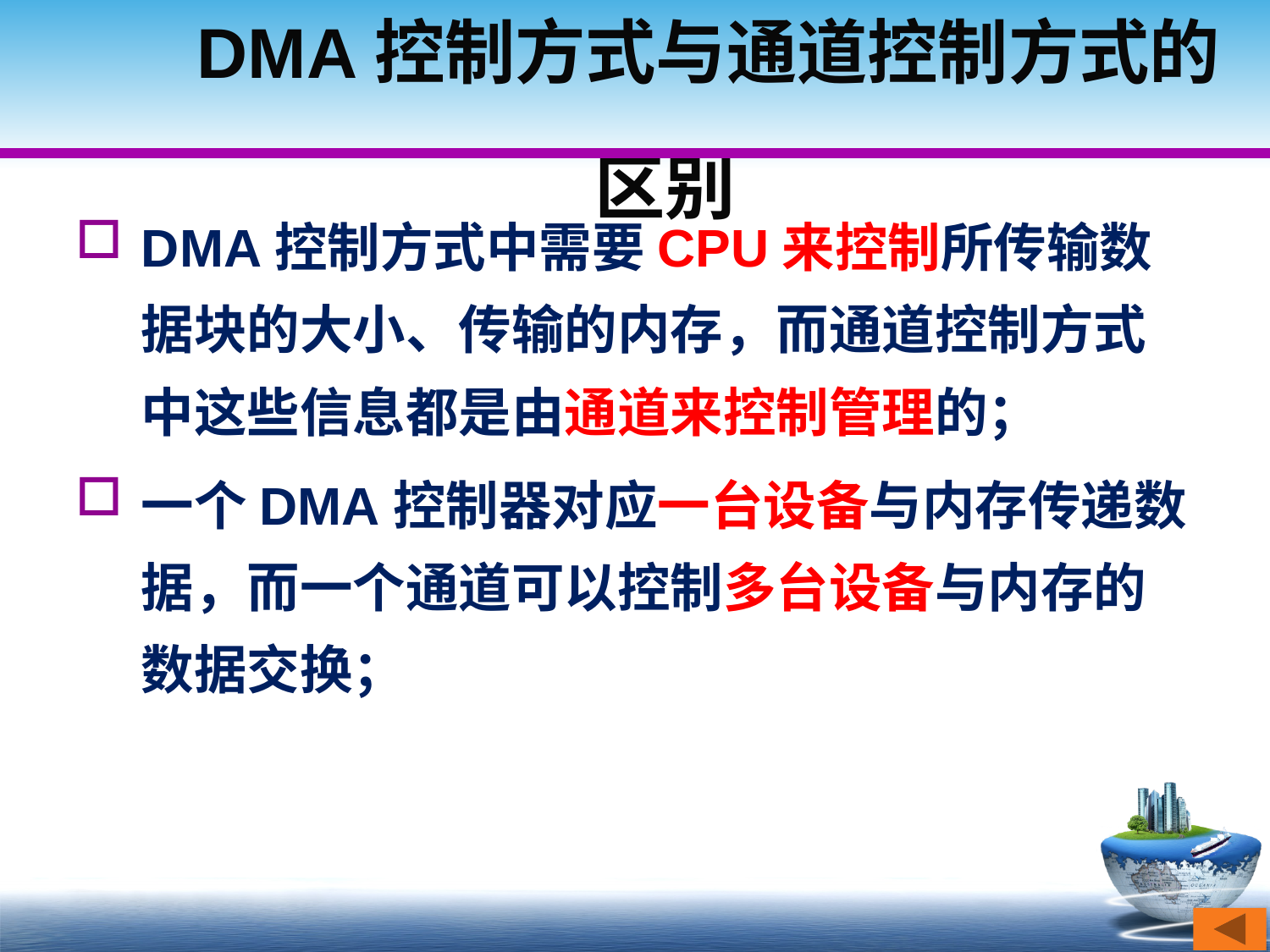

# DMA控制方式与通道控制方式的区别

DMA控制方式中需要CPU来控制所传输数据块的大小、传输的内存，而通道控制方式中这些信息都是由通道来控制管理的；
一个DMA控制器对应一台设备与内存传递数据，而一个通道可以控制多台设备与内存的数据交换；